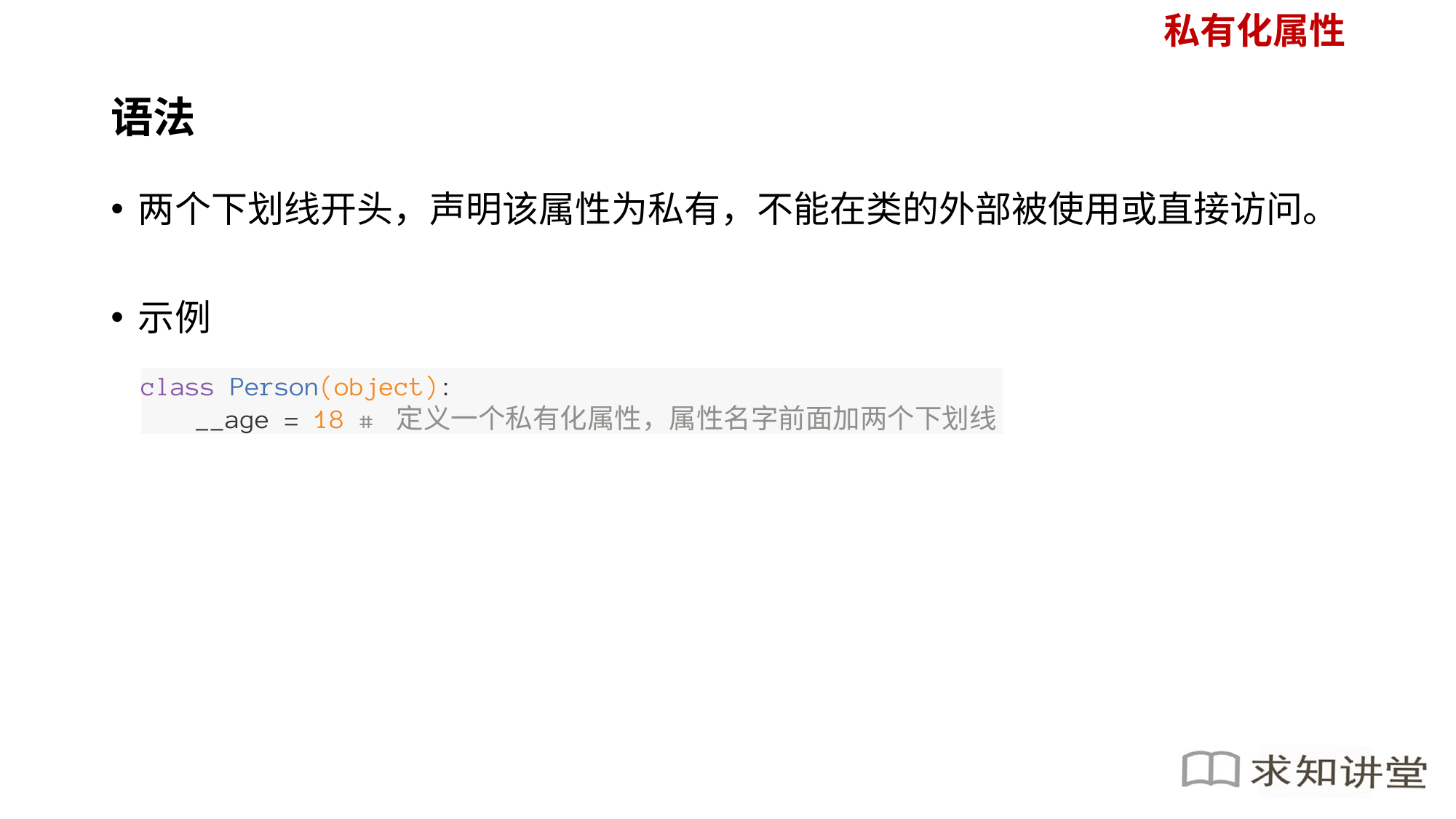

私有化属性
# 语法
两个下划线开头，声明该属性为私有，不能在类的外部被使用或直接访问。

示例
class Person(object):
__age = 18 # 定义一个私有化属性，属性名字前面加两个下划线